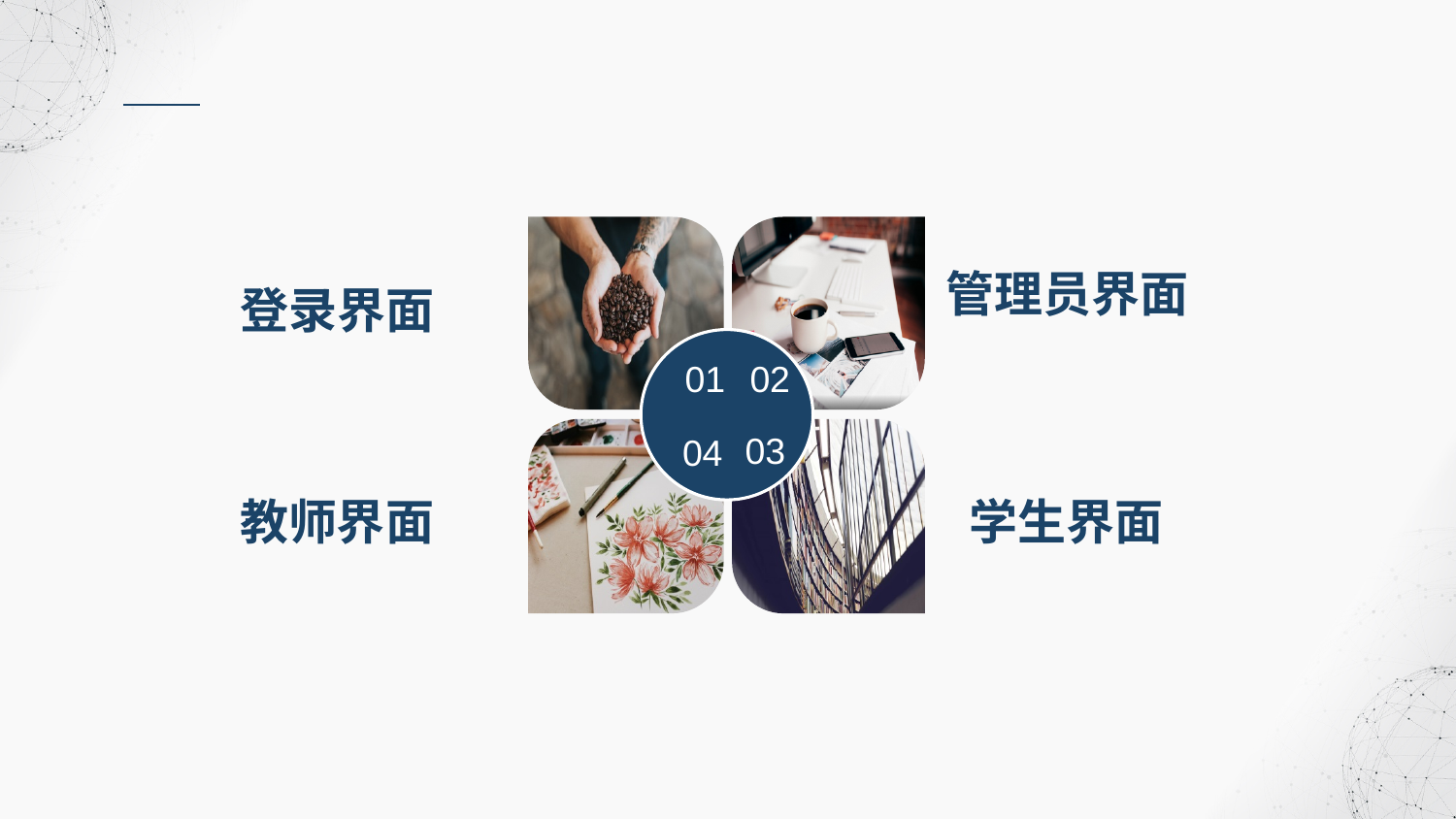

管理员界面
登录界面

01
02
03
04

教师界面
学生界面